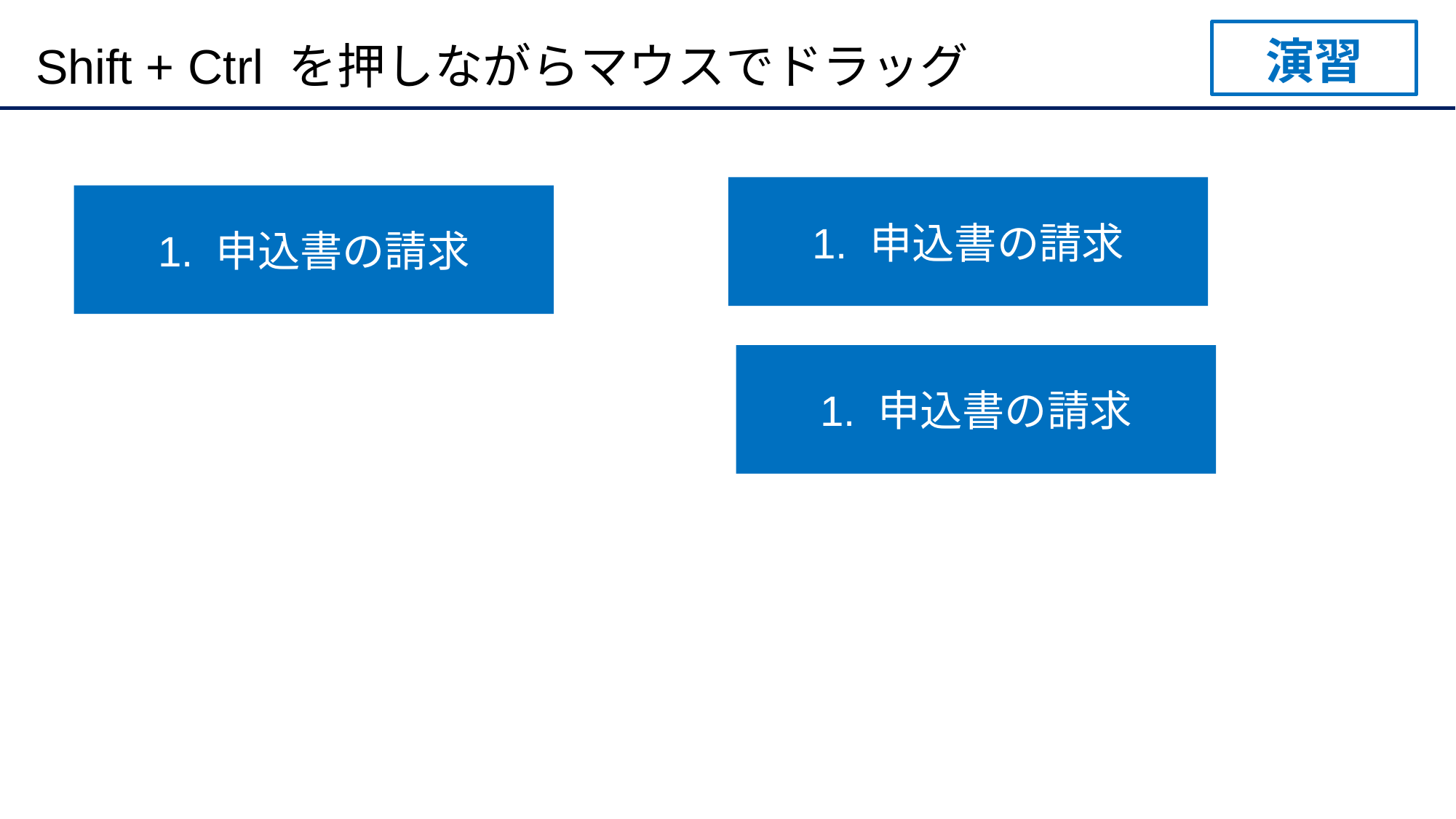

演習
# Shift + Ctrl を押しながらマウスでドラッグ
1. 申込書の請求
1. 申込書の請求
1. 申込書の請求